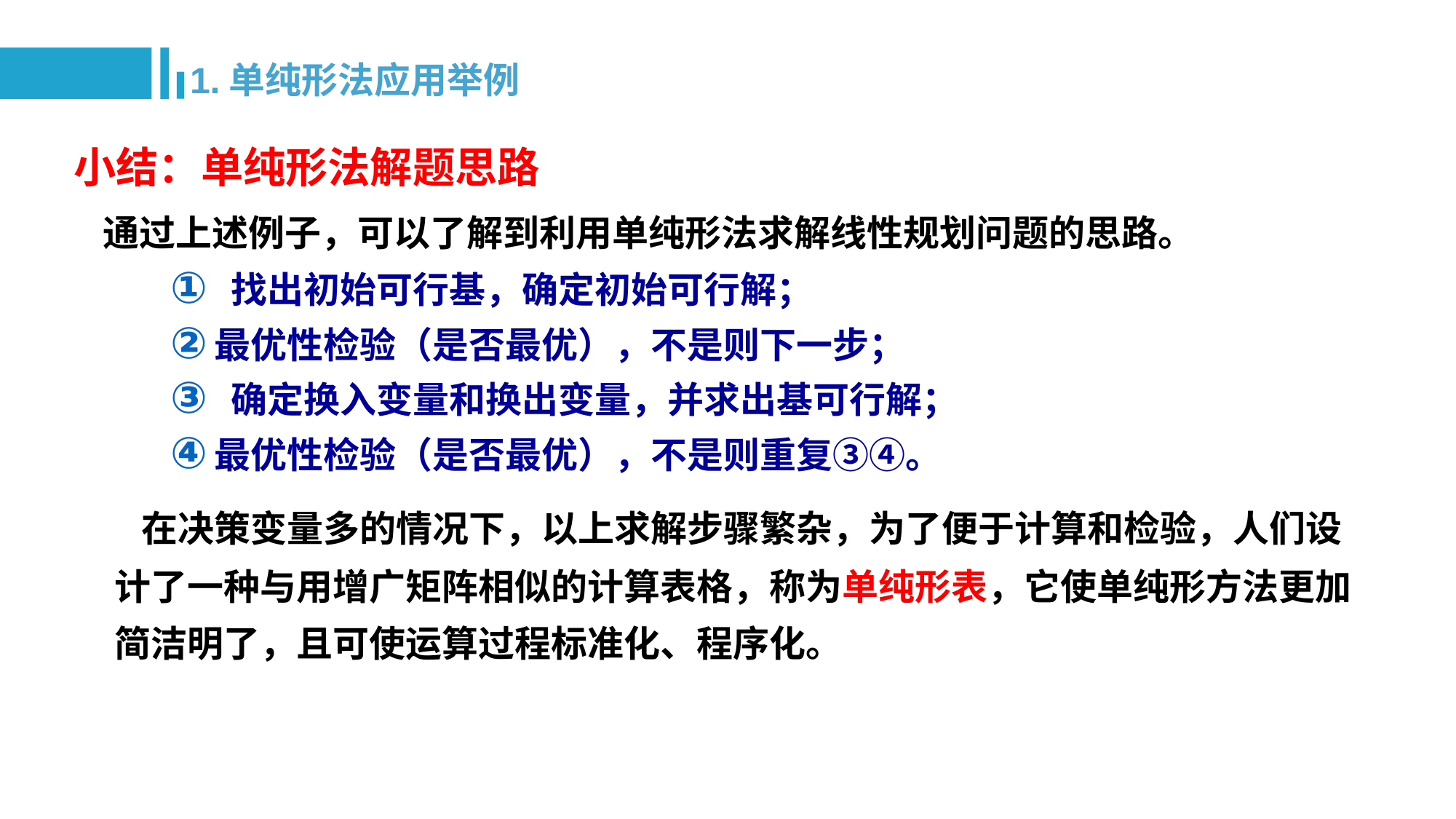

1.单纯形法应用举例

小结：单纯形法解题思路
  通过上述例子，可以了解到利用单纯形法求解线性规划问题的思路。
 找出初始可行基，确定初始可行解；
最优性检验（是否最优），不是则下一步；
 确定换入变量和换出变量，并求出基可行解；
最优性检验（是否最优），不是则重复③④。
      在决策变量多的情况下，以上求解步骤繁杂，为了便于计算和检验，人们设计了一种与用增广矩阵相似的计算表格，称为单纯形表，它使单纯形方法更加简洁明了，且可使运算过程标准化、程序化。